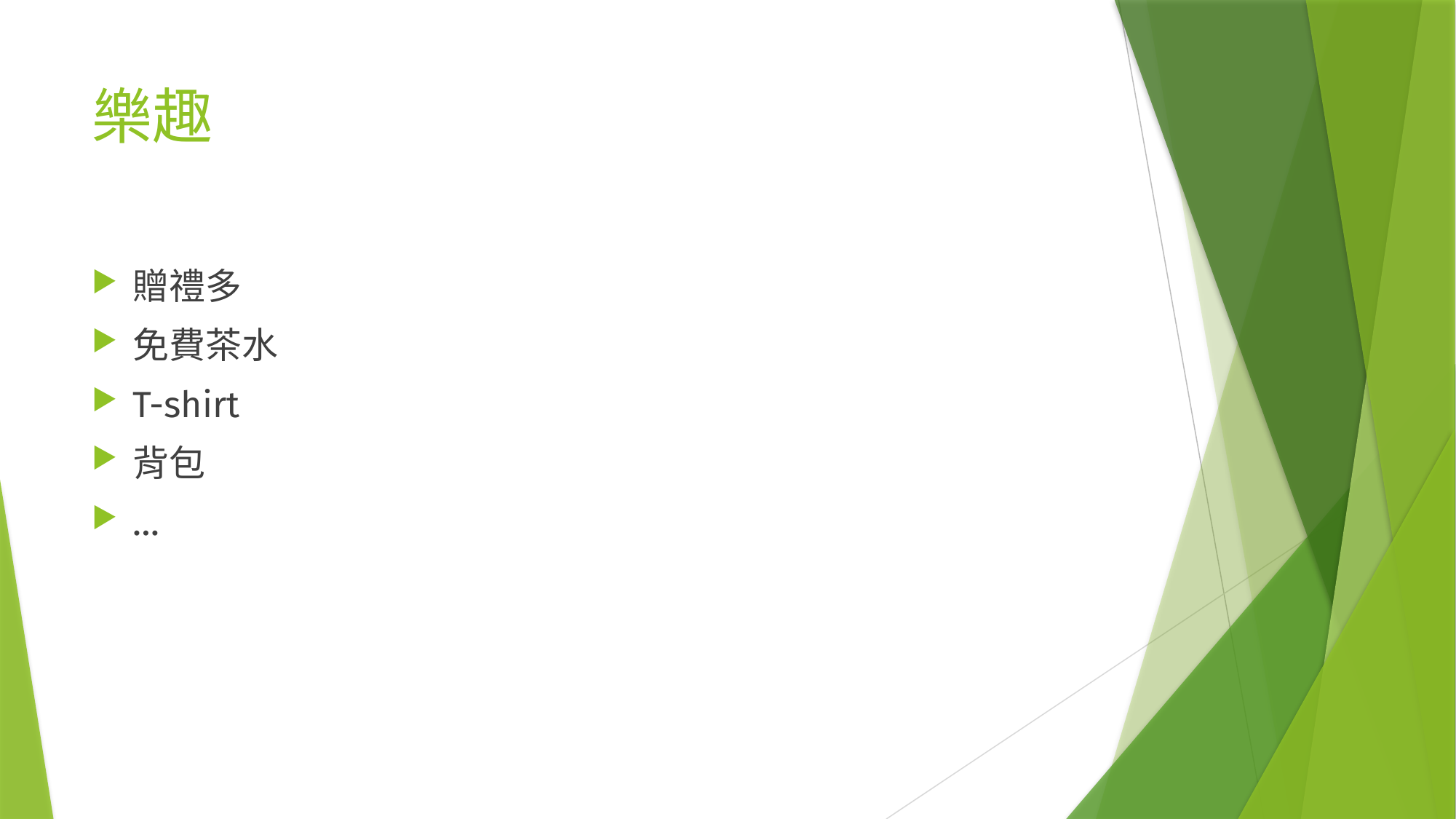

# 樂趣
贈禮多
免費茶水
T-shirt
背包
…